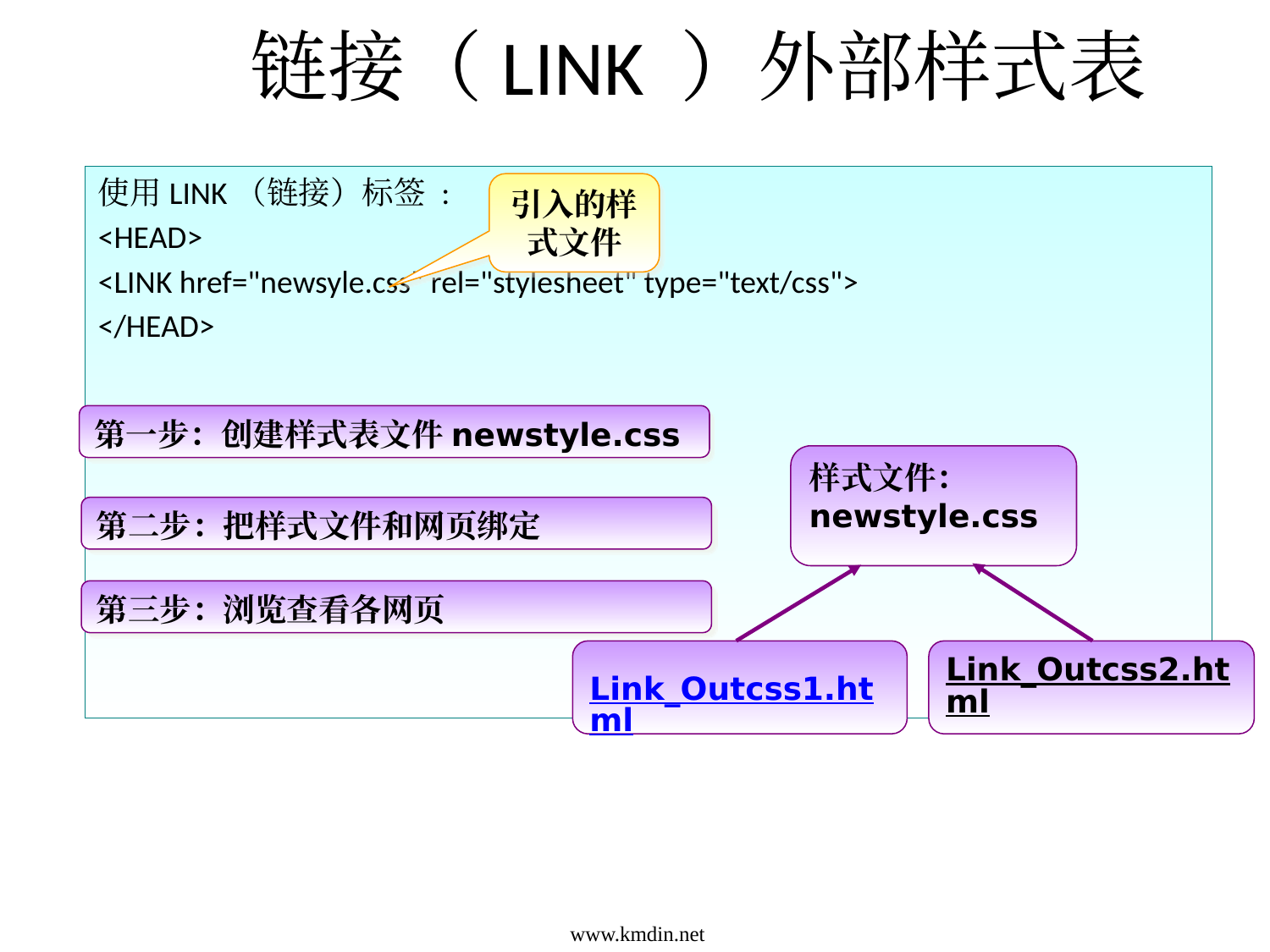

# 链接（LINK ）外部样式表
使用LINK（链接）标签 :
<HEAD>
<LINK href="newsyle.css" rel="stylesheet" type="text/css">
</HEAD>
引入的样式文件
第一步：创建样式表文件newstyle.css
样式文件：
newstyle.css

Link_Outcss1.html
Link_Outcss2.html
第二步：把样式文件和网页绑定
第三步：浏览查看各网页